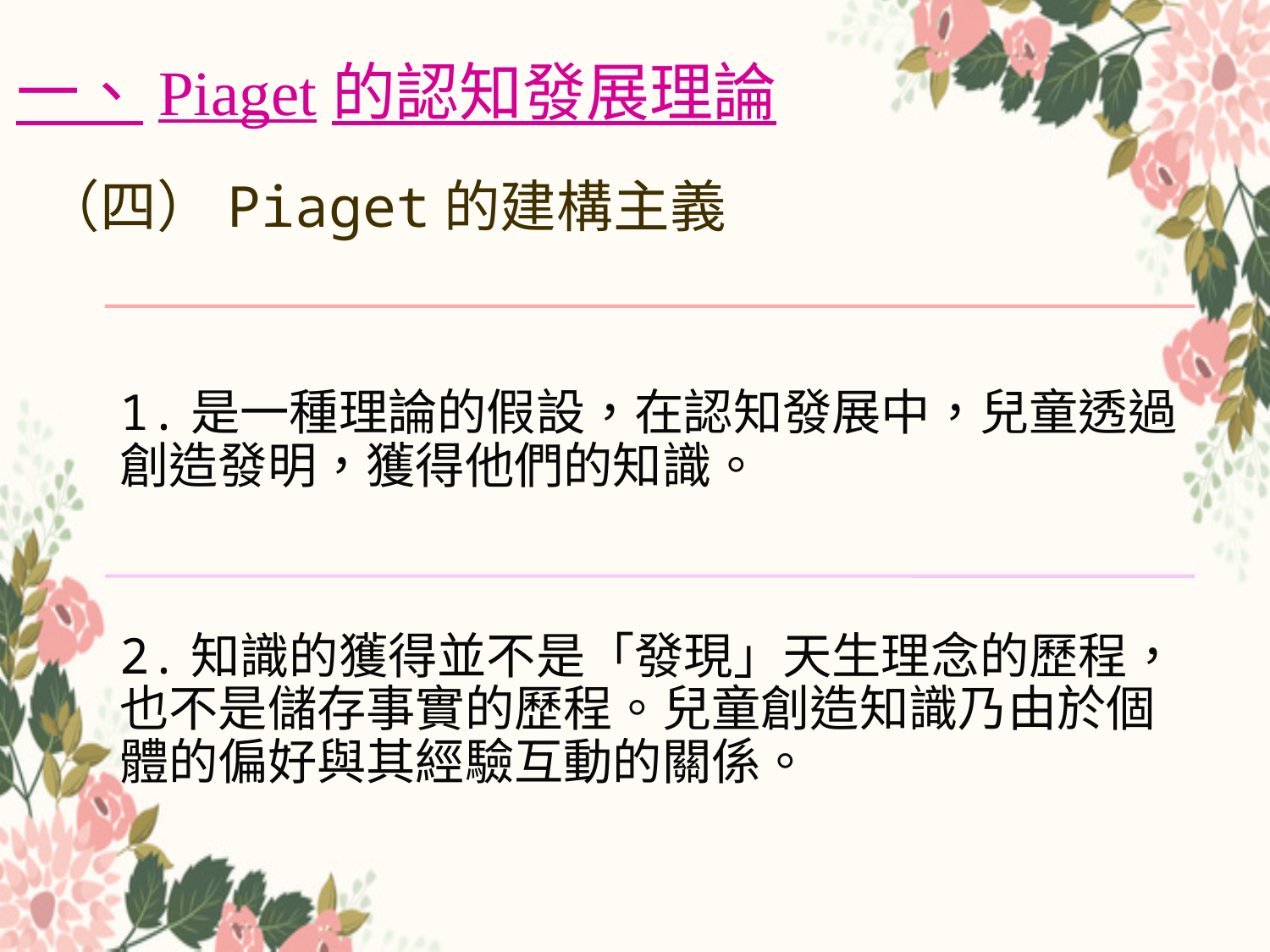

一、Piaget的認知發展理論
（四）Piaget的建構主義
1.是一種理論的假設，在認知發展中，兒童透過創造發明，獲得他們的知識。
2.知識的獲得並不是「發現」天生理念的歷程，也不是儲存事實的歷程。兒童創造知識乃由於個體的偏好與其經驗互動的關係。